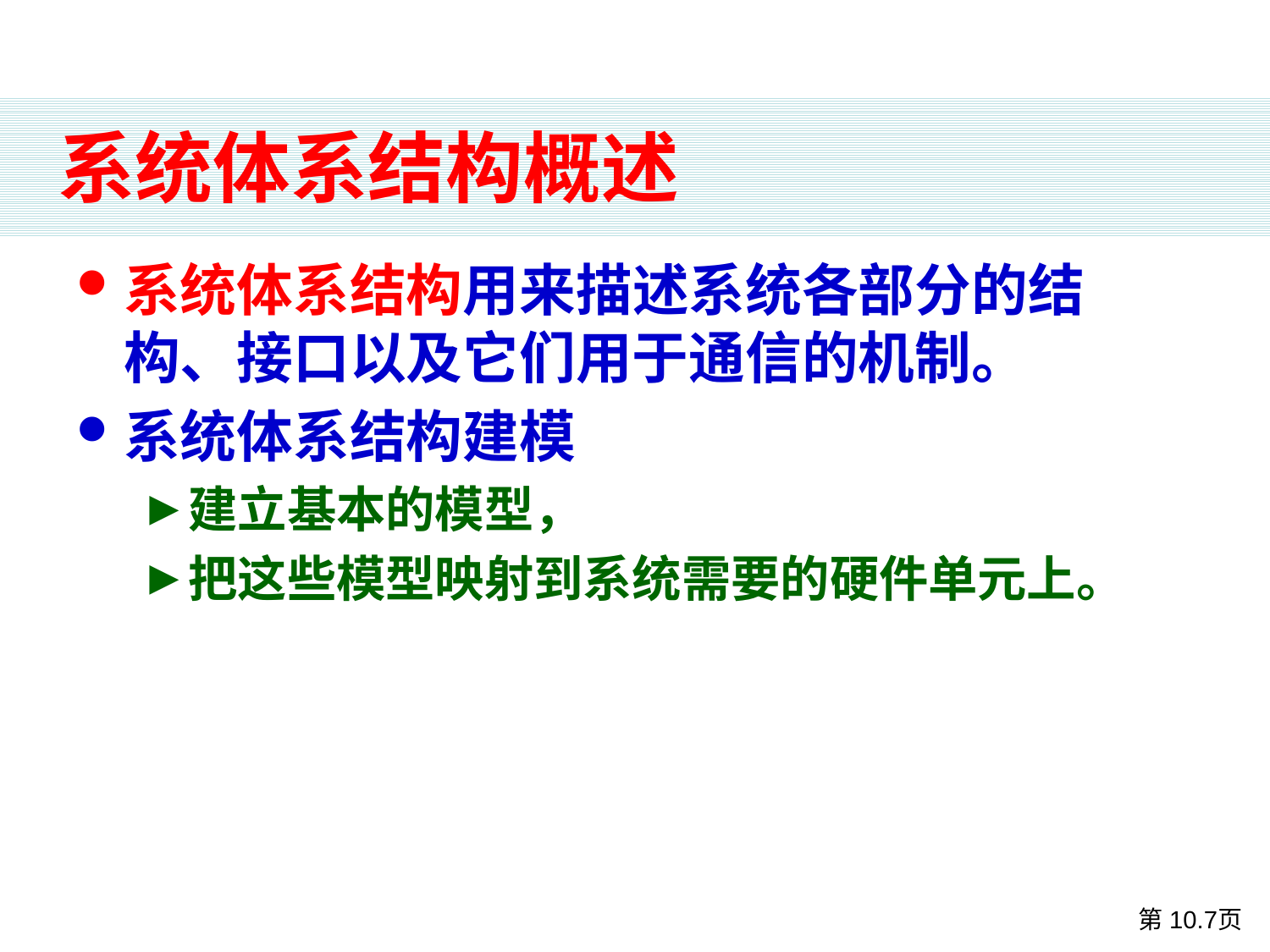

# 系统体系结构概述
系统体系结构用来描述系统各部分的结构、接口以及它们用于通信的机制。
系统体系结构建模
建立基本的模型，
把这些模型映射到系统需要的硬件单元上。
第10.7页